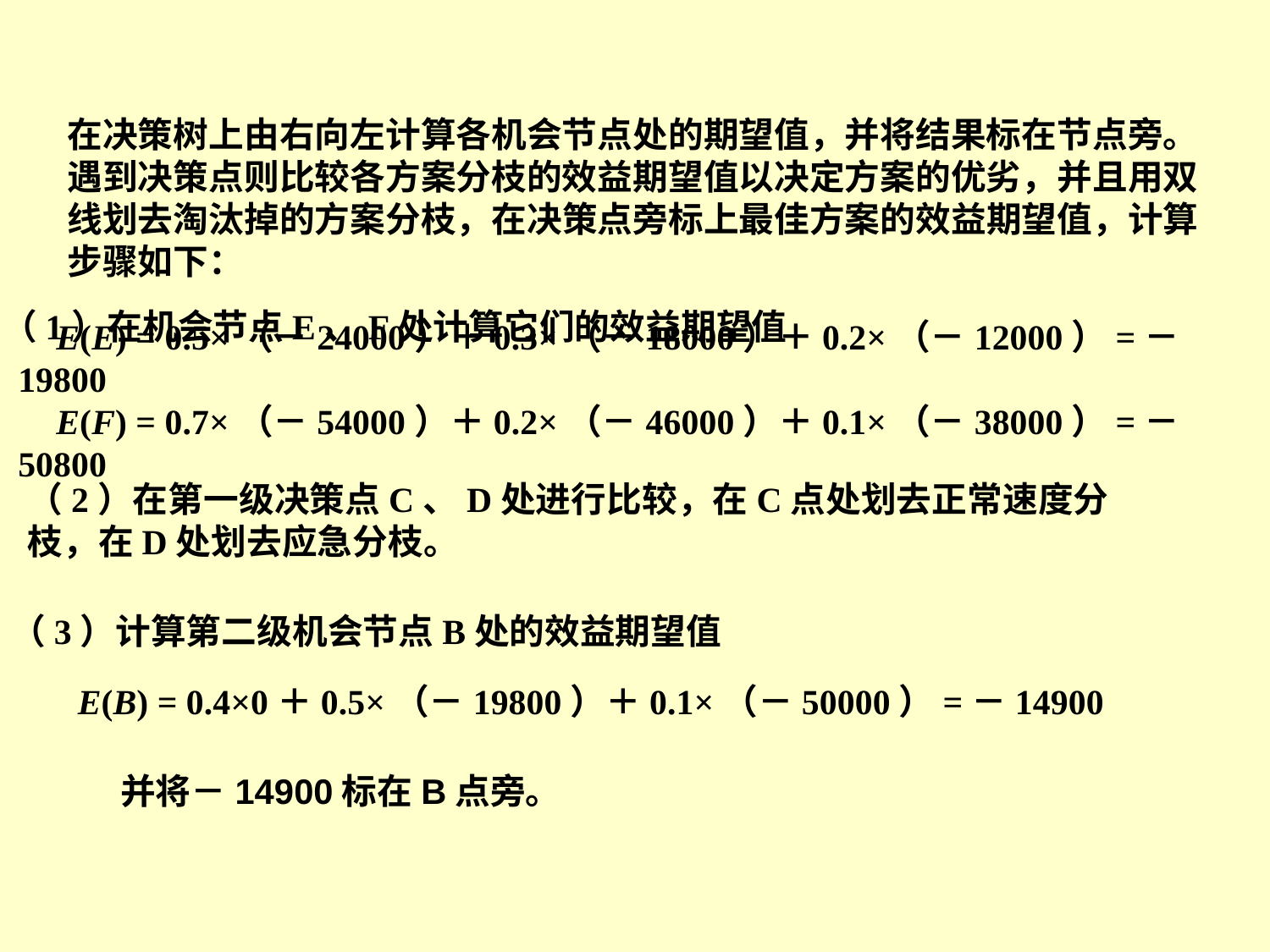

在决策树上由右向左计算各机会节点处的期望值，并将结果标在节点旁。遇到决策点则比较各方案分枝的效益期望值以决定方案的优劣，并且用双线划去淘汰掉的方案分枝，在决策点旁标上最佳方案的效益期望值，计算步骤如下：
（1）在机会节点E、F处计算它们的效益期望值
E(E) = 0.5×（－24000）＋0.3×（－18000）＋0.2×（－12000）=－19800
E(F) = 0.7×（－54000）＋0.2×（－46000）＋0.1×（－38000）=－50800
（2）在第一级决策点C、D处进行比较，在C点处划去正常速度分枝，在D处划去应急分枝。
（3）计算第二级机会节点B处的效益期望值
E(B) = 0.4×0＋0.5×（－19800）＋0.1×（－50000）=－14900
并将－14900标在B点旁。